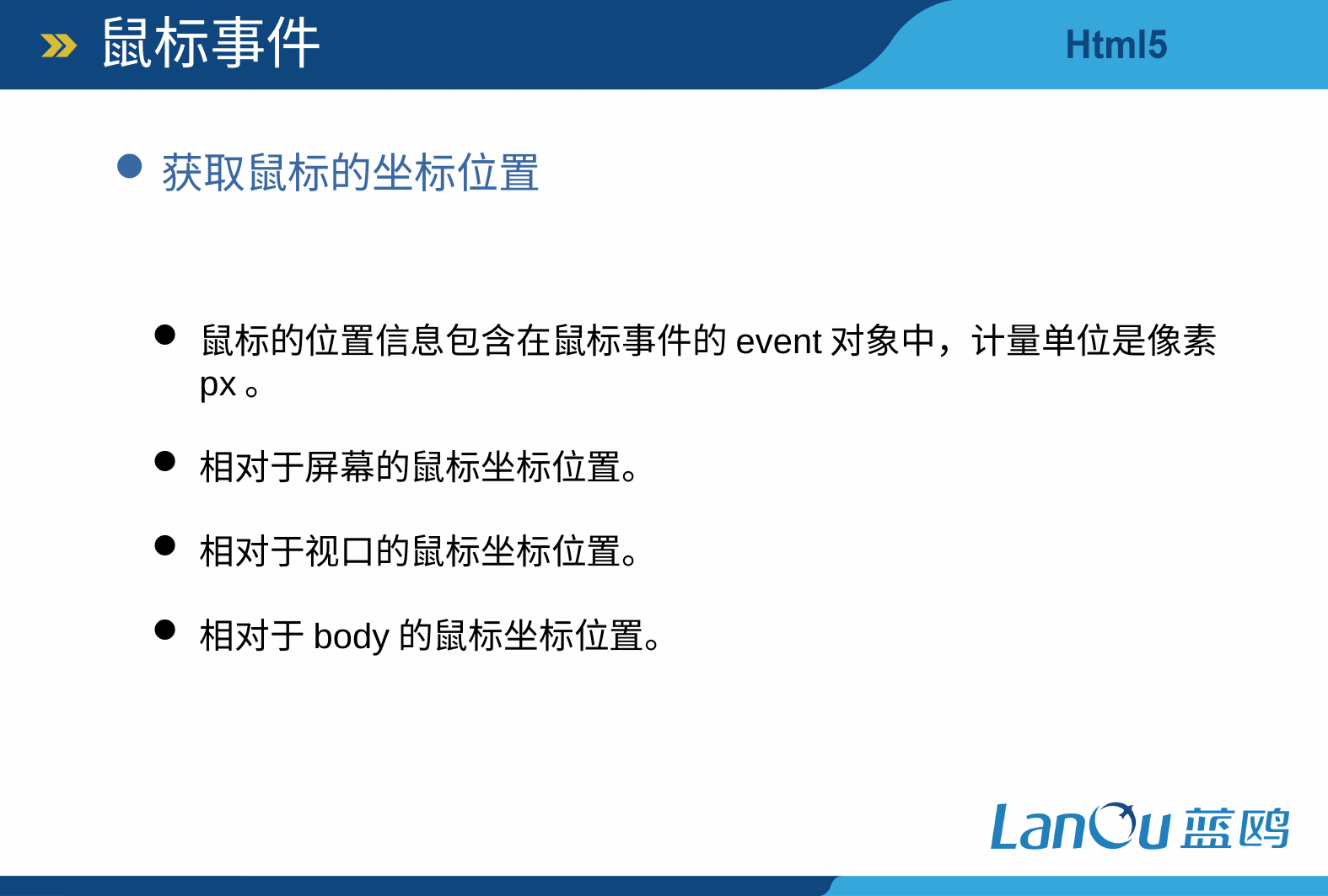

鼠标事件
获取鼠标的坐标位置
鼠标的位置信息包含在鼠标事件的event对象中，计量单位是像素px。

相对于屏幕的鼠标坐标位置。

相对于视口的鼠标坐标位置。

相对于body的鼠标坐标位置。